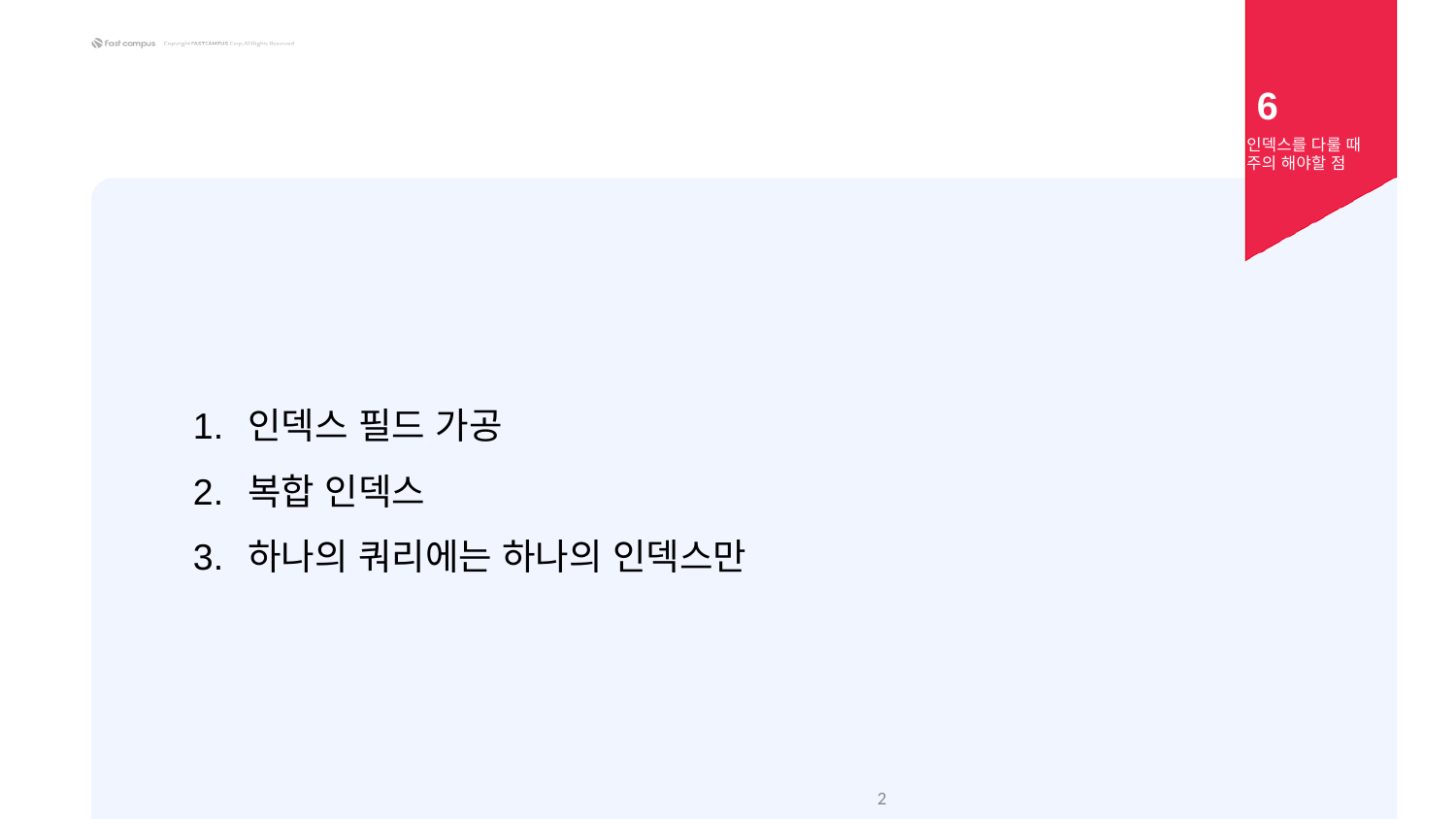

6

인덱스를 다룰 때 주의 해야할 점
인덱스 필드 가공
복합 인덱스
하나의 쿼리에는 하나의 인덱스만

2